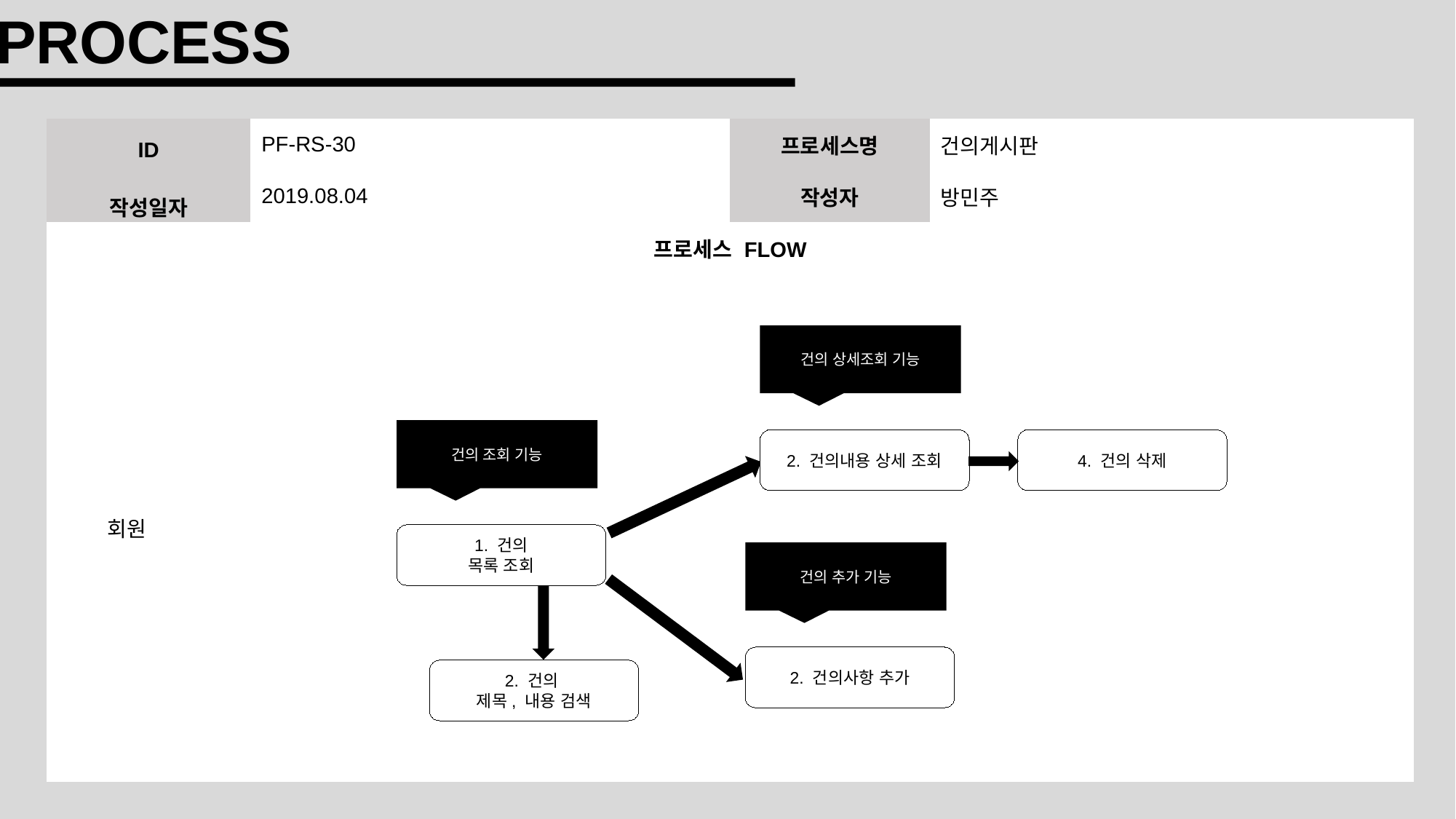

PROCESS

| ID |  | PF-RS-30 | 프로세스명 | 건의게시판 |
| --- | --- | --- | --- | --- |
| 작성일자 |  | 2019.08.04 | 작성자 | 방민주 |
| 프로세스 FLOW |  |  |  |  |
| 회원 |  |  |  |  |
건의 상세조회 기능
건의 조회 기능
4. 건의 삭제
2. 건의내용 상세 조회

1. 건의
목록 조회
건의 추가 기능

2. 건의사항 추가
2. 건의
제목, 내용 검색